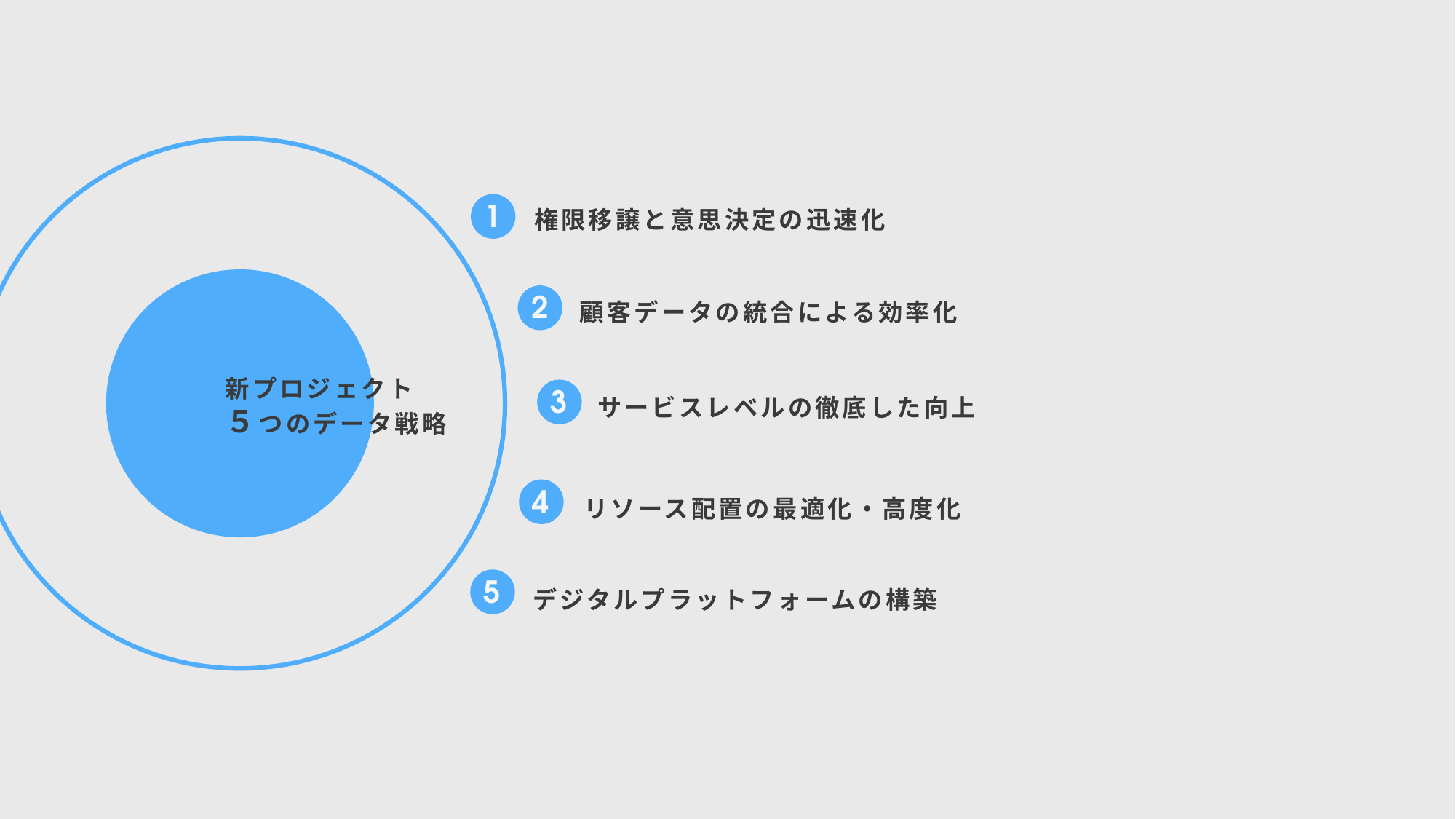

1
権限移譲と意思決定の迅速化

2
顧客データの統合による効率化

新プロジェクト
５つのデータ戦略
3
サービスレベルの徹底した向上

4
リソース配置の最適化・高度化

デジタルプラットフォームの構築
5